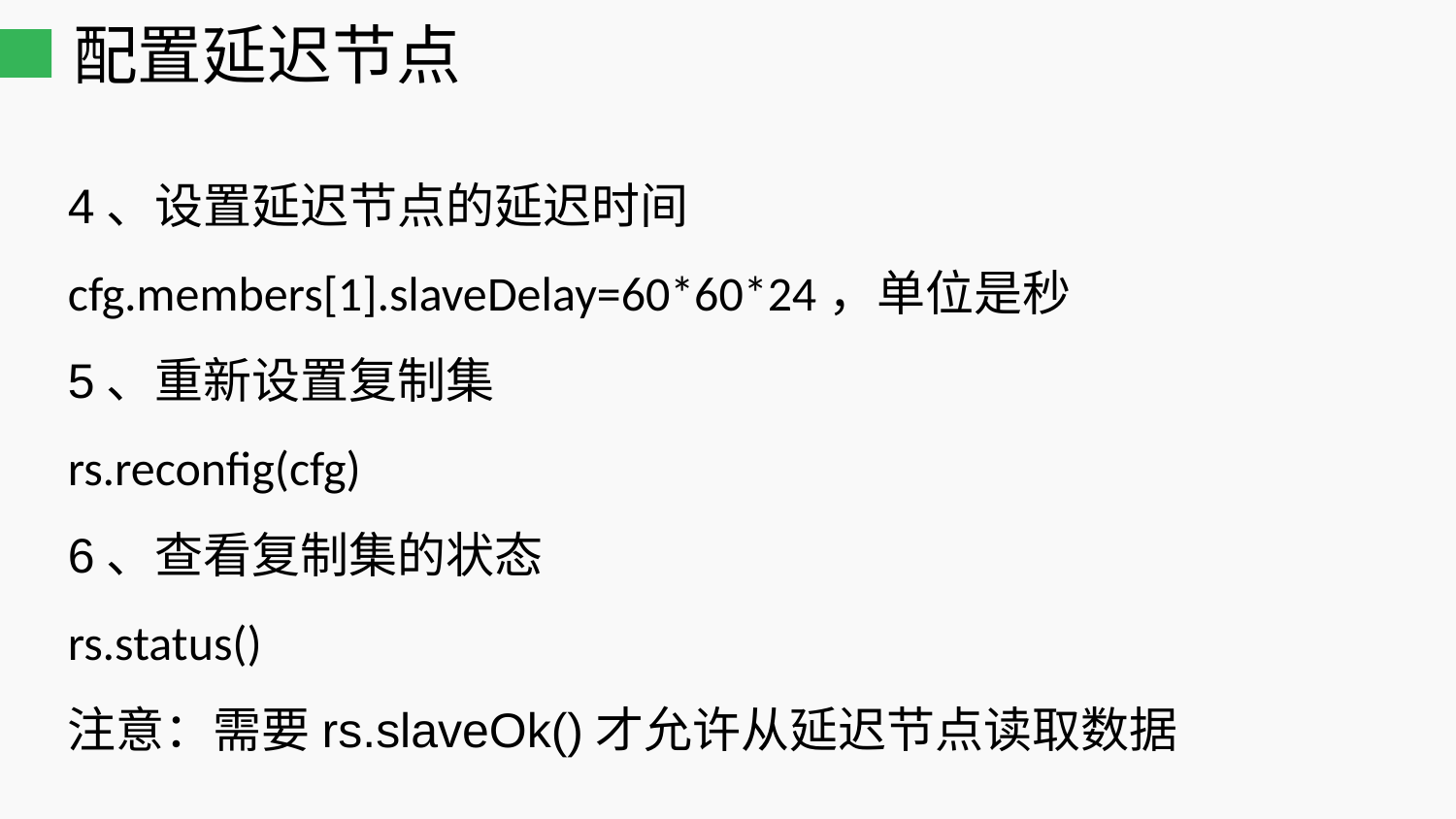

# 配置延迟节点
4、设置延迟节点的延迟时间
cfg.members[1].slaveDelay=60*60*24，单位是秒
5、重新设置复制集
rs.reconfig(cfg)
6、查看复制集的状态
rs.status()
注意：需要rs.slaveOk()才允许从延迟节点读取数据